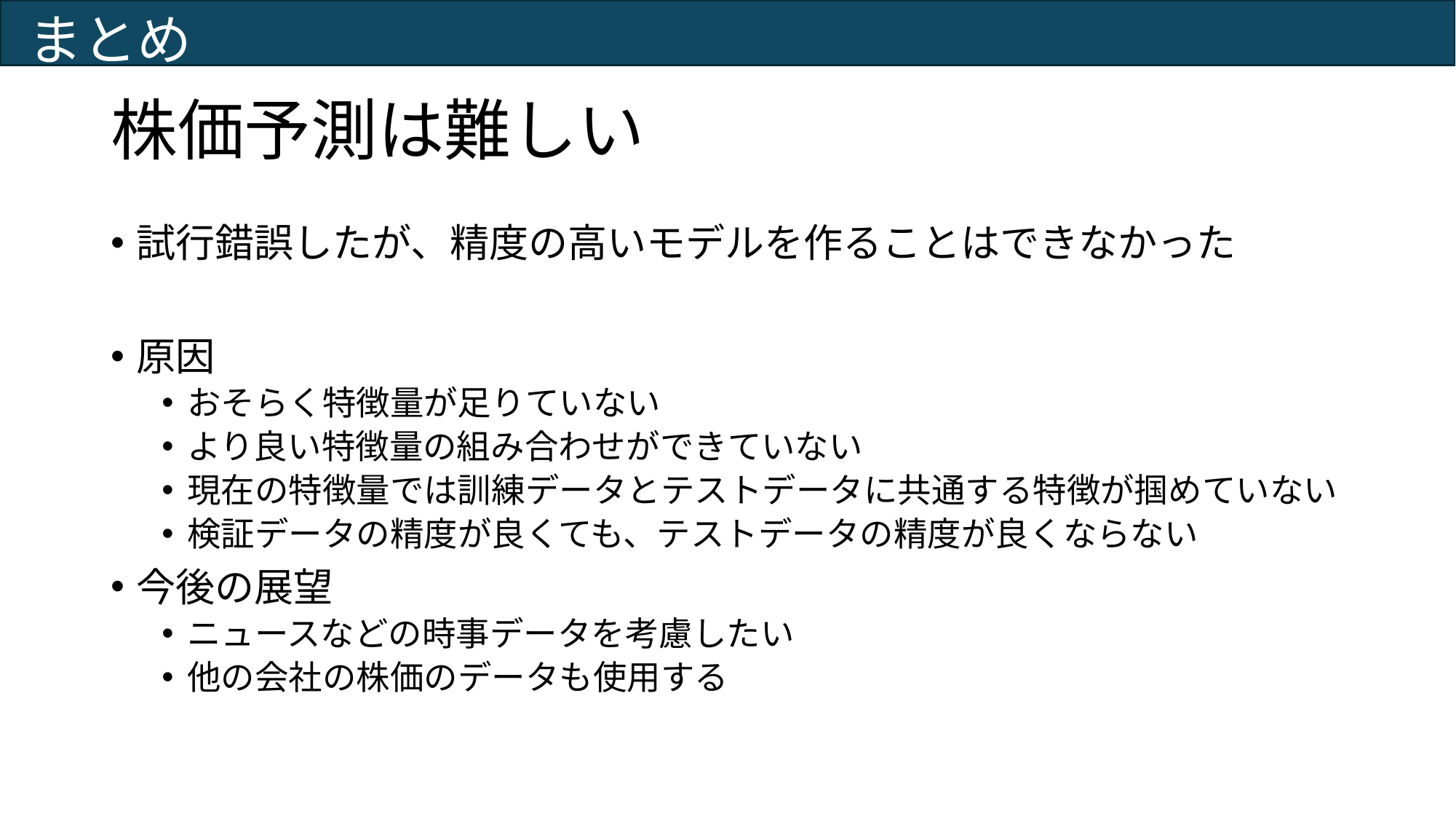

まとめ
# 株価予測は難しい
試行錯誤したが、精度の高いモデルを作ることはできなかった

原因
おそらく特徴量が足りていない
より良い特徴量の組み合わせができていない
現在の特徴量では訓練データとテストデータに共通する特徴が掴めていない
検証データの精度が良くても、テストデータの精度が良くならない
今後の展望
ニュースなどの時事データを考慮したい
他の会社の株価のデータも使用する